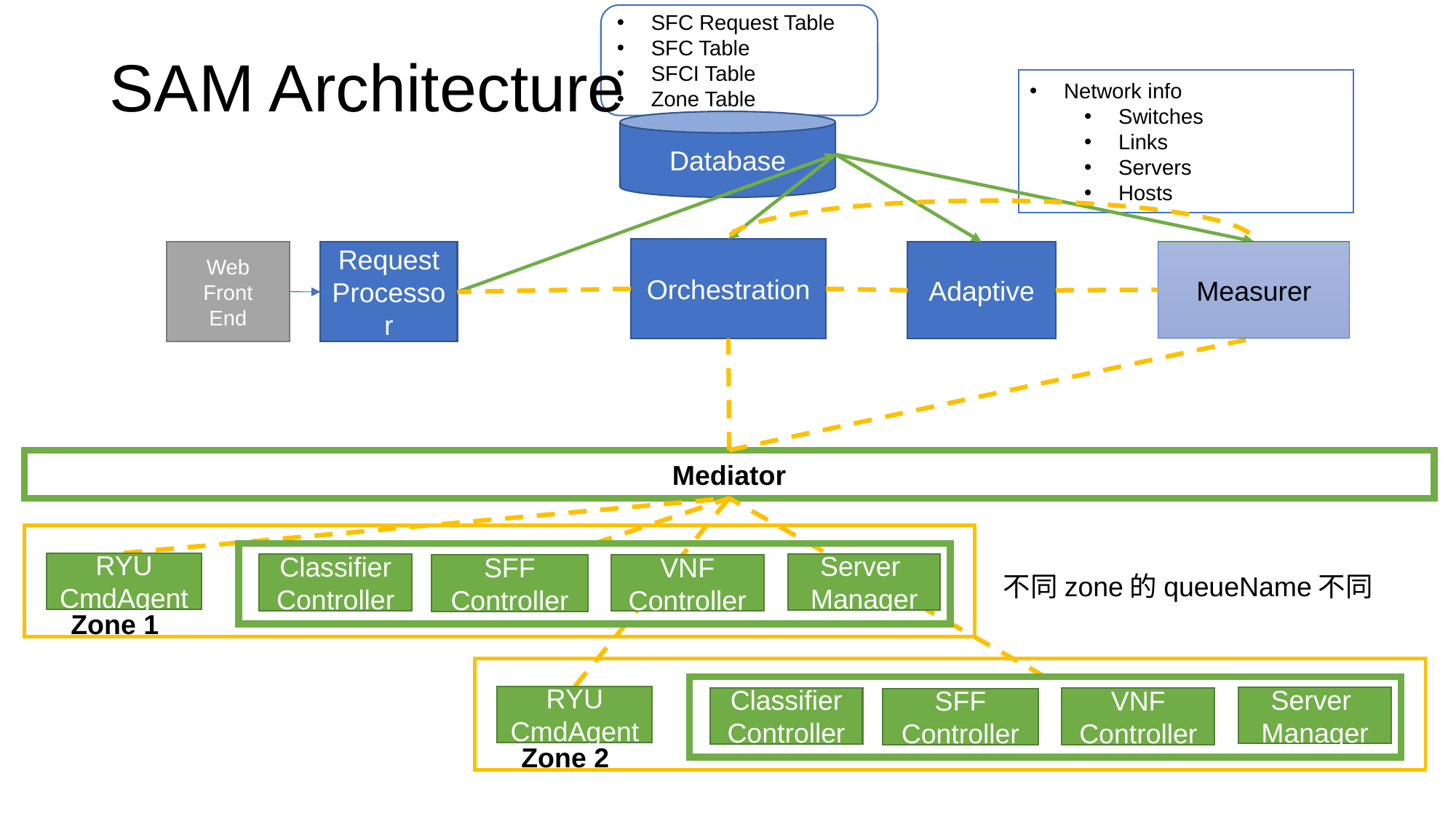

SFC Request Table
SFC Table
SFCI Table
Zone Table
# SAM Architecture
Network info
Switches
Links
Servers
Hosts
Database

Orchestration
Measurer
Web
Front
End
Adaptive
Request
Processor
Mediator

Server
Manager
Classifier
Controller
VNF
Controller
SFF
Controller
RYU CmdAgent
Zone 1
不同zone的queueName不同

Server
Manager
Classifier
Controller
VNF
Controller
SFF
Controller
RYU CmdAgent
Zone 2